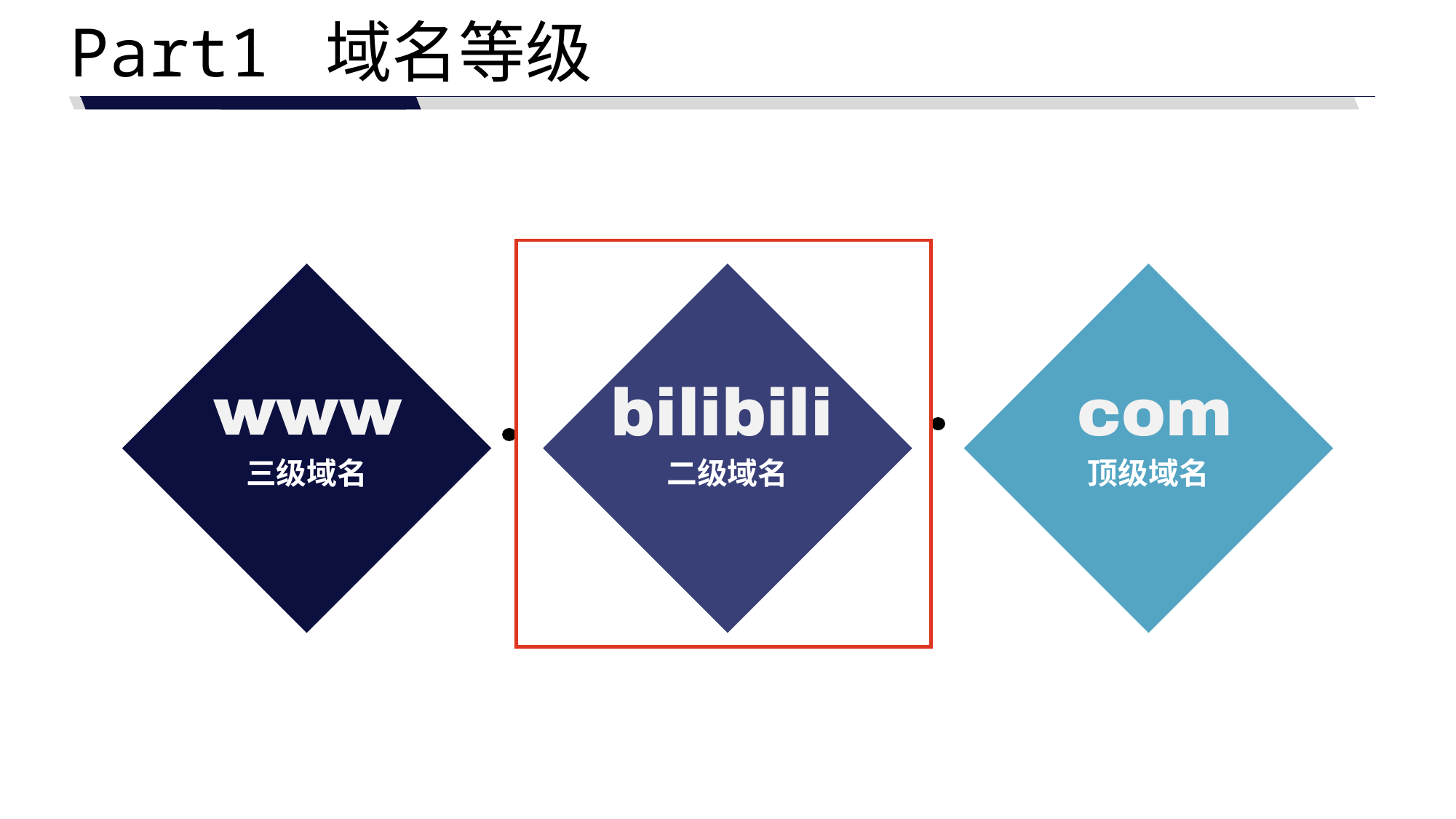

Part1 域名等级

www
bilibili
com

三级域名
二级域名
顶级域名